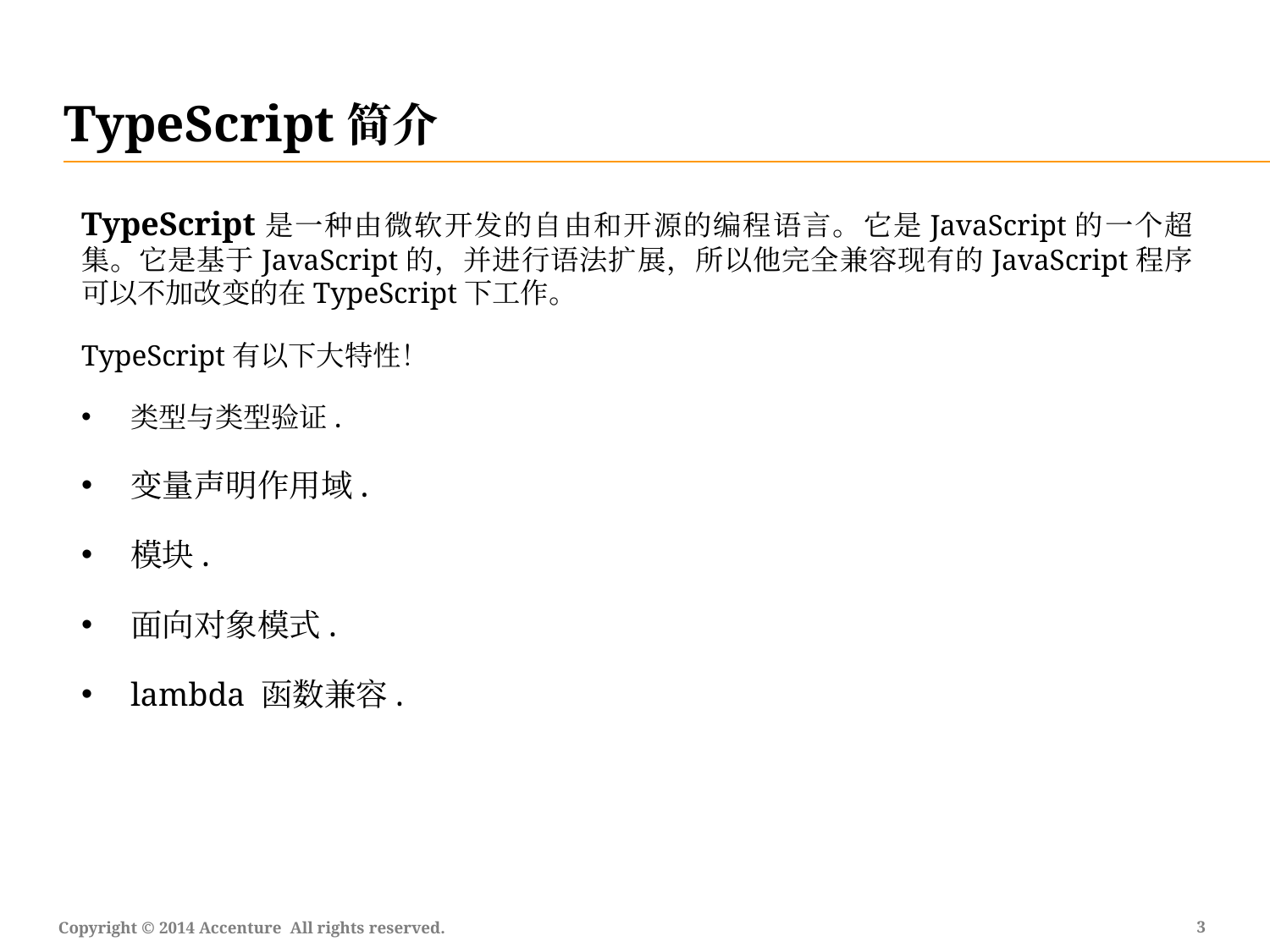

# TypeScript简介
TypeScript是一种由微软开发的自由和开源的编程语言。它是JavaScript的一个超集。它是基于JavaScript的，并进行语法扩展，所以他完全兼容现有的JavaScript程序可以不加改变的在TypeScript下工作。
TypeScript有以下大特性！
类型与类型验证.
变量声明作用域.
模块.
面向对象模式.
lambda 函数兼容.

3
Copyright © 2014 Accenture  All rights reserved.